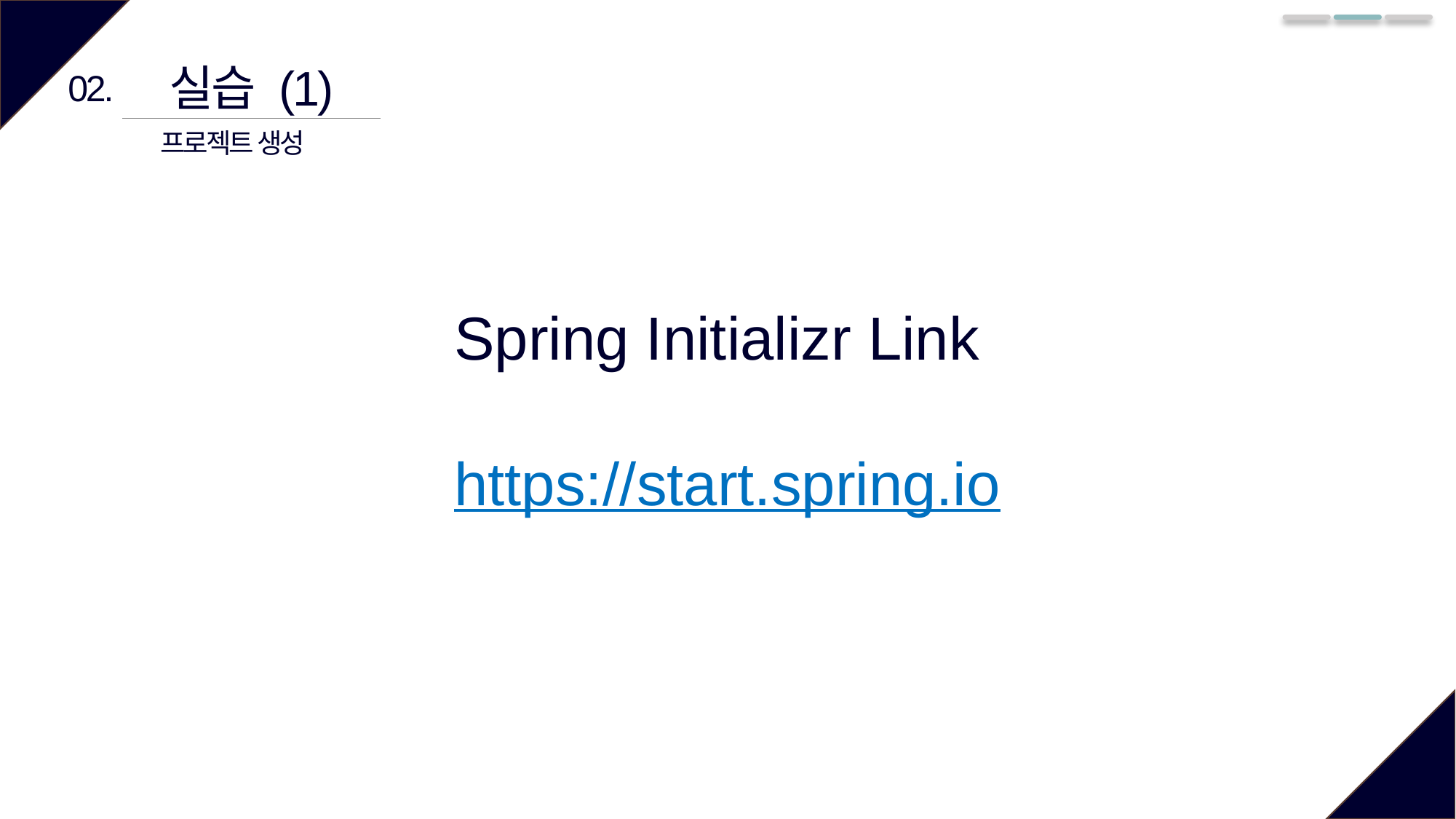

실습 (1)
02.
프로젝트 생성
Spring Initializr Link

https://start.spring.io